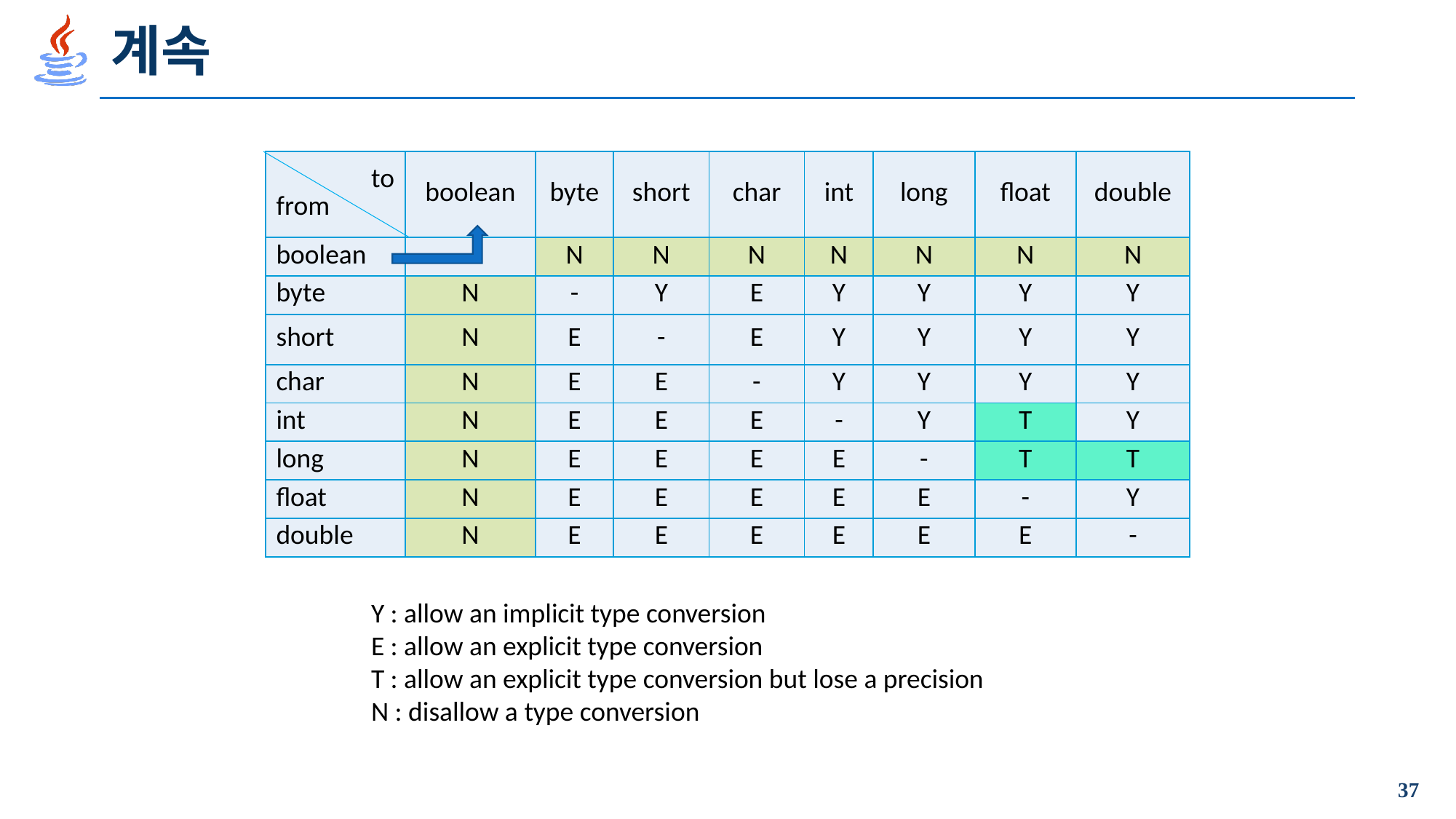

# 계속
| to from | boolean | byte | short | char | int | long | float | double |
| --- | --- | --- | --- | --- | --- | --- | --- | --- |
| boolean | - | N | N | N | N | N | N | N |
| byte | N | - | Y | E | Y | Y | Y | Y |
| short | N | E | - | E | Y | Y | Y | Y |
| char | N | E | E | - | Y | Y | Y | Y |
| int | N | E | E | E | - | Y | T | Y |
| long | N | E | E | E | E | - | T | T |
| float | N | E | E | E | E | E | - | Y |
| double | N | E | E | E | E | E | E | - |

Y : allow an implicit type conversion
E : allow an explicit type conversion
T : allow an explicit type conversion but lose a precision
N : disallow a type conversion
37